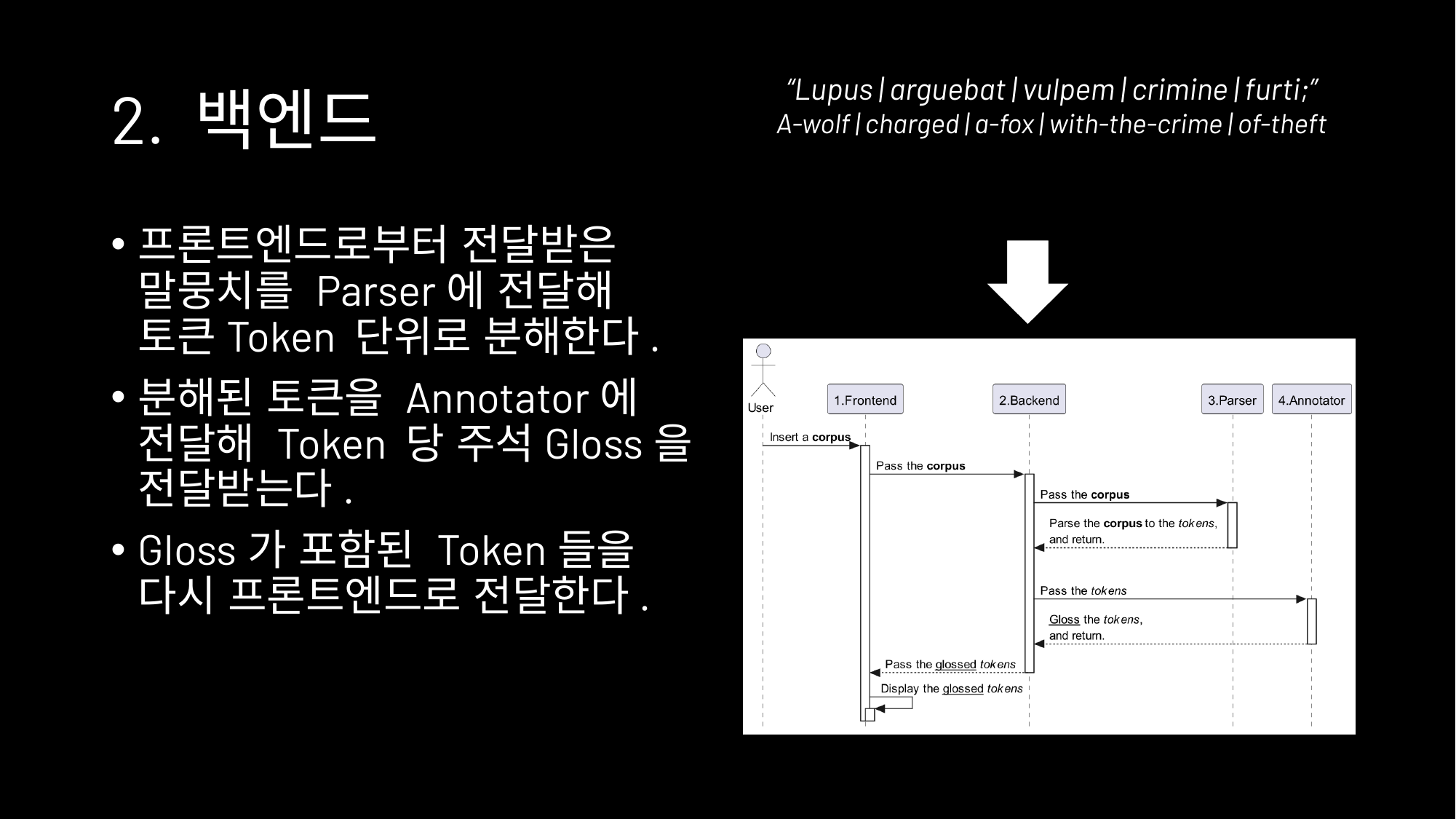

# 2. 백엔드
“Lupus | arguebat | vulpem | crimine | furti;”
A-wolf | charged | a-fox | with-the-crime | of-theft
프론트엔드로부터 전달받은
말뭉치를 Parser에 전달해
토큰Token 단위로 분해한다.
분해된 토큰을 Annotator에
전달해 Token 당 주석Gloss을
전달받는다.
Gloss가 포함된 Token들을
다시 프론트엔드로 전달한다.